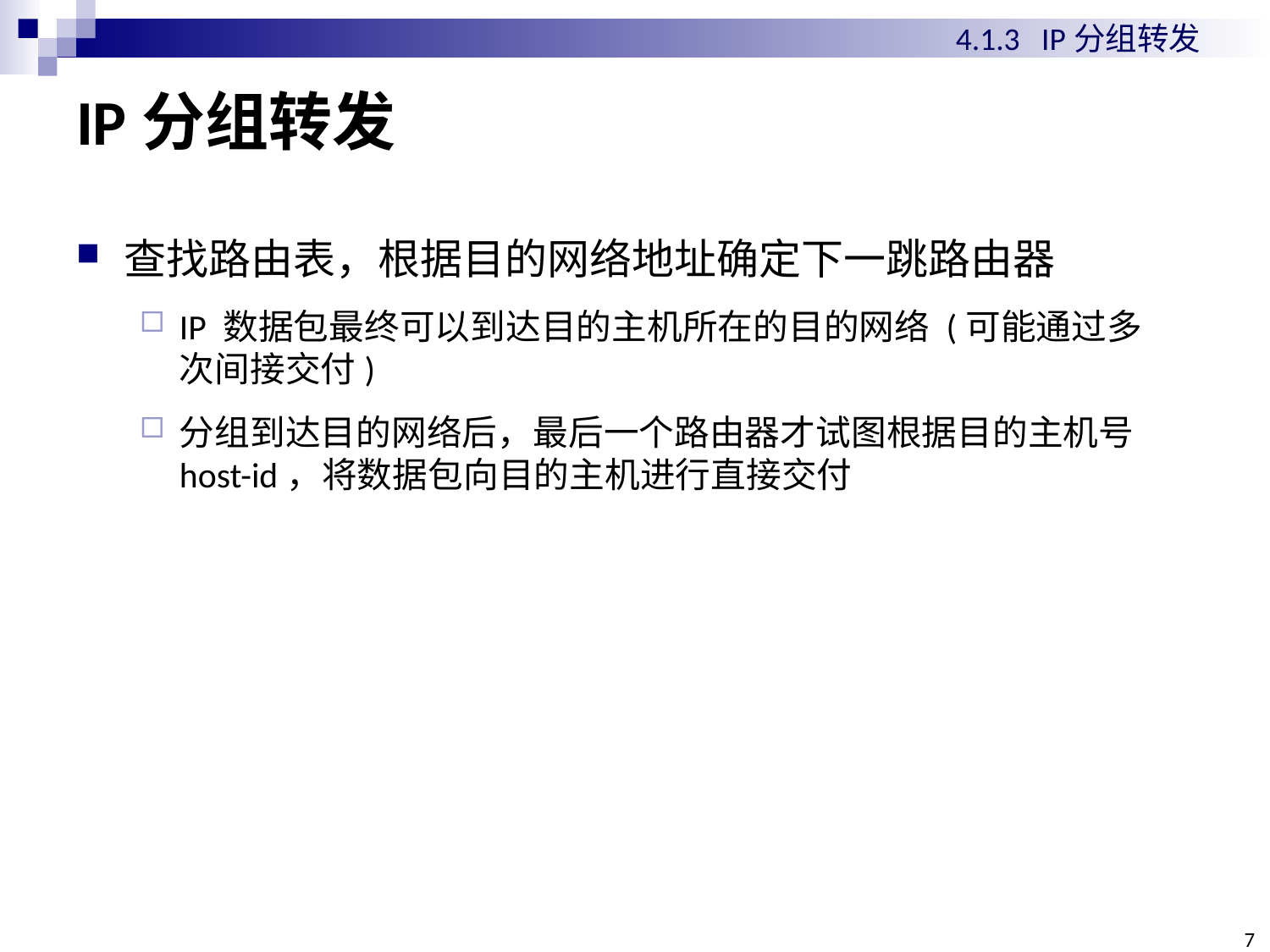

4.1.3   IP分组转发
# IP分组转发
查找路由表，根据目的网络地址确定下一跳路由器
IP 数据包最终可以到达目的主机所在的目的网络 (可能通过多次间接交付)
分组到达目的网络后，最后一个路由器才试图根据目的主机号host-id，将数据包向目的主机进行直接交付
7